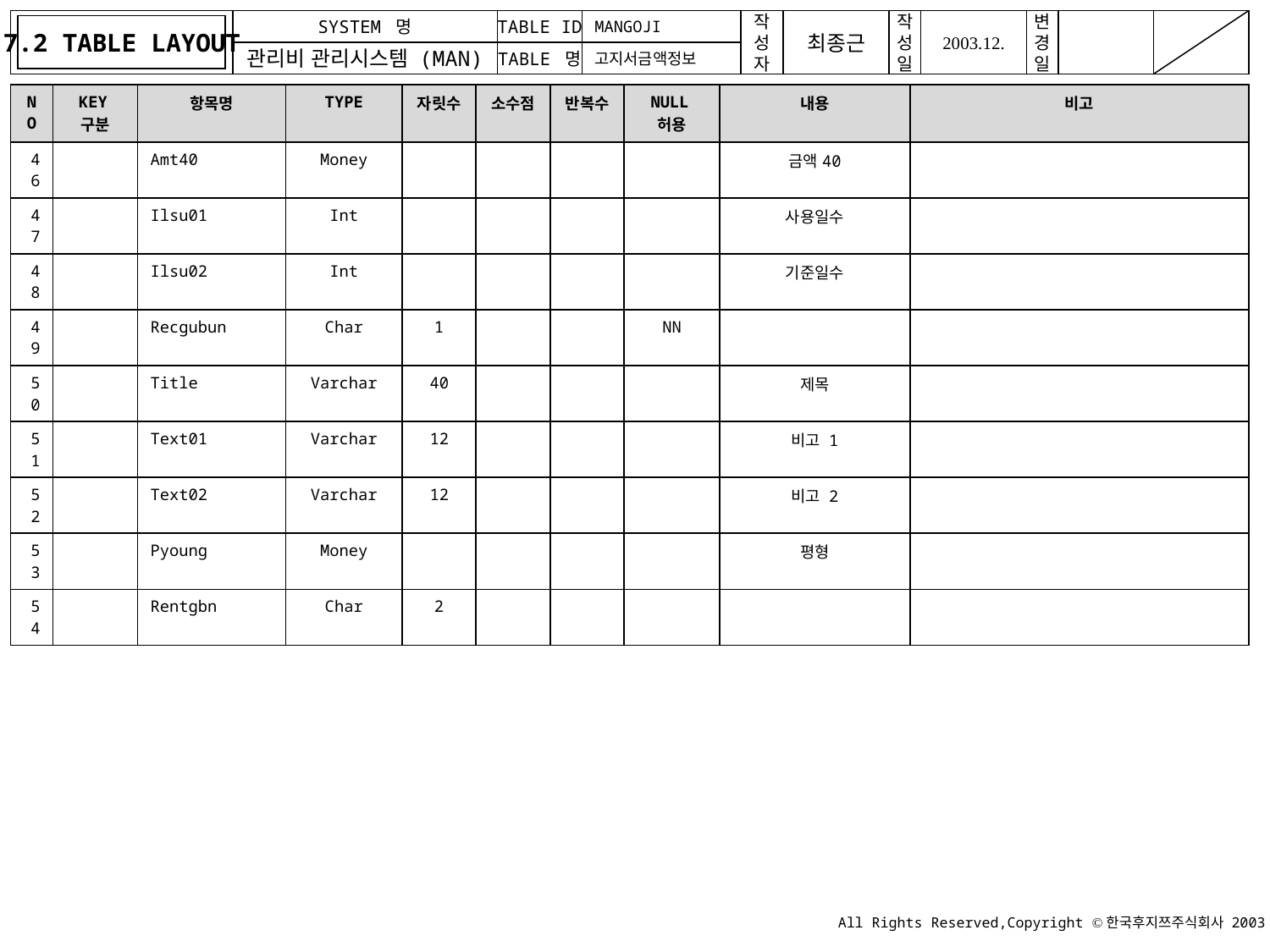

7.2 TABLE LAYOUT
MANGOJI
고지서금액정보
| NO | KEY구분 | 항목명 | TYPE | 자릿수 | 소수점 | 반복수 | NULL허용 | 내용 | 비고 |
| --- | --- | --- | --- | --- | --- | --- | --- | --- | --- |
| 46 |  | Amt40 | Money |  |  |  |  | 금액40 |  |
| 47 |  | Ilsu01 | Int |  |  |  |  | 사용일수 |  |
| 48 |  | Ilsu02 | Int |  |  |  |  | 기준일수 |  |
| 49 |  | Recgubun | Char | 1 |  |  | NN |  |  |
| 50 |  | Title | Varchar | 40 |  |  |  | 제목 |  |
| 51 |  | Text01 | Varchar | 12 |  |  |  | 비고 1 |  |
| 52 |  | Text02 | Varchar | 12 |  |  |  | 비고 2 |  |
| 53 |  | Pyoung | Money |  |  |  |  | 평형 |  |
| 54 |  | Rentgbn | Char | 2 |  |  |  |  |  |